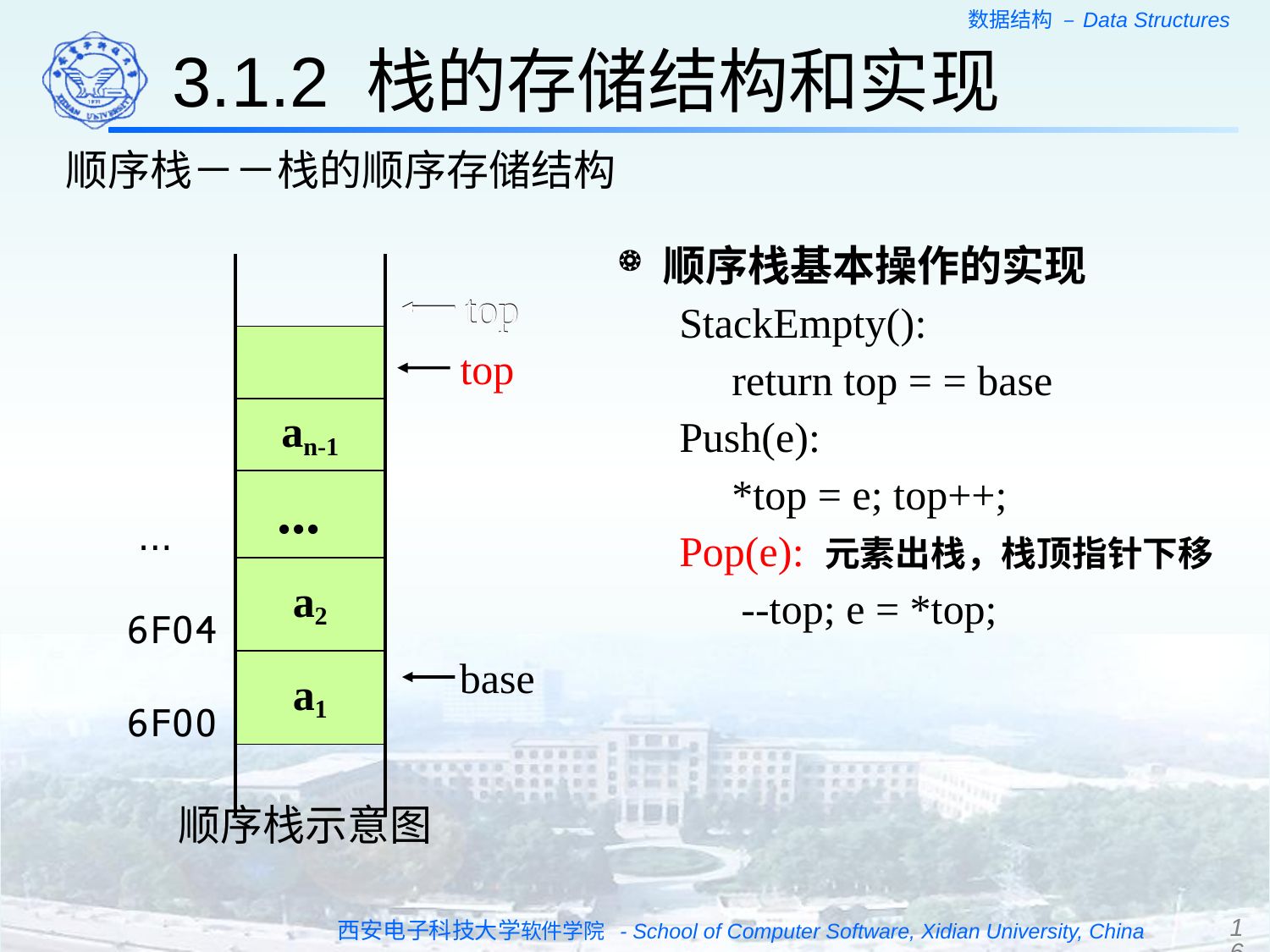

3.1.2 栈的存储结构和实现
顺序栈－－栈的顺序存储结构
顺序栈基本操作的实现
StackEmpty():
　return top = = base
Push(e):
　*top = e; top++;
Pop(e): 元素出栈，栈顶指针下移
　 --top; e = *top;
|  |  |
| --- | --- |
|  | an |
|  | an-1 |
| ... | ... |
| 6F04 | a2 |
| 6F00 | a1 |
|  |  |
top

top

top

base

顺序栈示意图
16